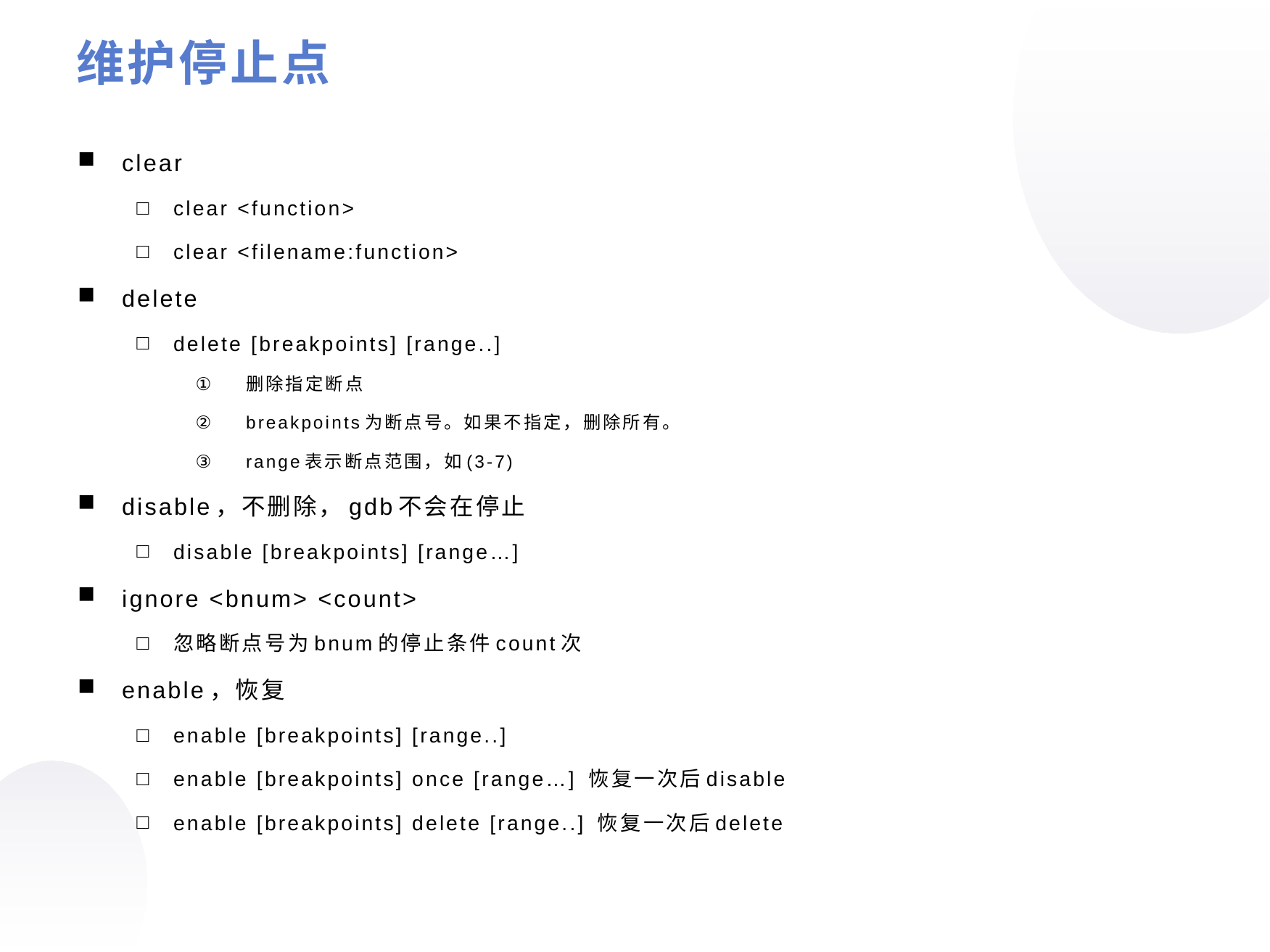

维护停止点
clear
clear <function>
clear <filename:function>
delete
delete [breakpoints] [range..]
删除指定断点
breakpoints为断点号。如果不指定，删除所有。
range表示断点范围，如(3-7)
disable，不删除，gdb不会在停止
disable [breakpoints] [range…]
ignore <bnum> <count>
忽略断点号为bnum的停止条件count次
enable，恢复
enable [breakpoints] [range..]
enable [breakpoints] once [range…] 恢复一次后disable
enable [breakpoints] delete [range..] 恢复一次后delete